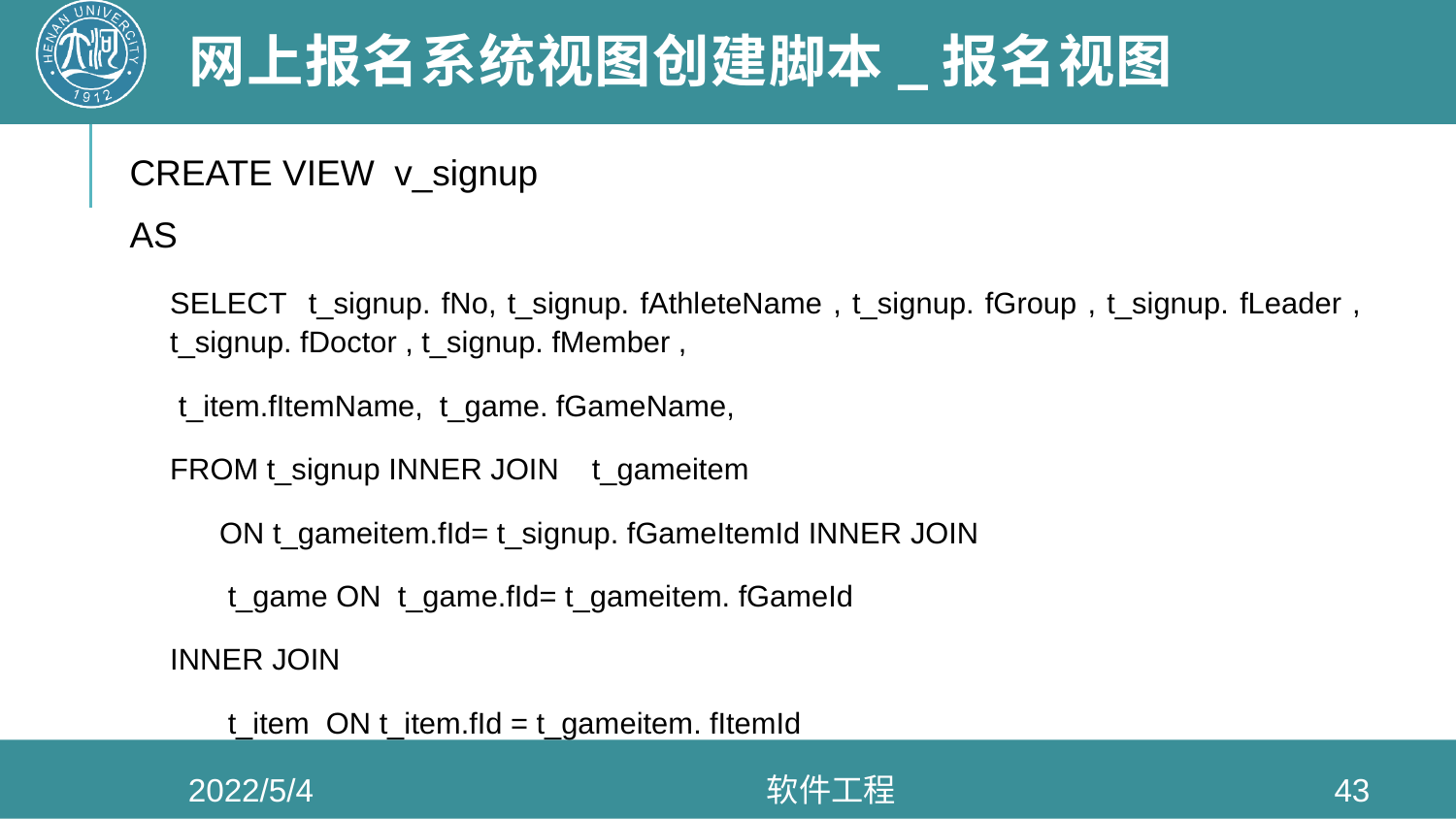

# 网上报名系统视图创建脚本_报名视图
CREATE VIEW  v_signup
AS
SELECT  t_signup. fNo, t_signup. fAthleteName , t_signup. fGroup , t_signup. fLeader , t_signup. fDoctor , t_signup. fMember ,
 t_item.fItemName,  t_game. fGameName,
FROM t_signup INNER JOIN    t_gameitem
      ON t_gameitem.fId= t_signup. fGameItemId INNER JOIN
       t_game ON  t_game.fId= t_gameitem. fGameId
INNER JOIN
       t_item  ON t_item.fId = t_gameitem. fItemId
2022/5/4
软件工程
43